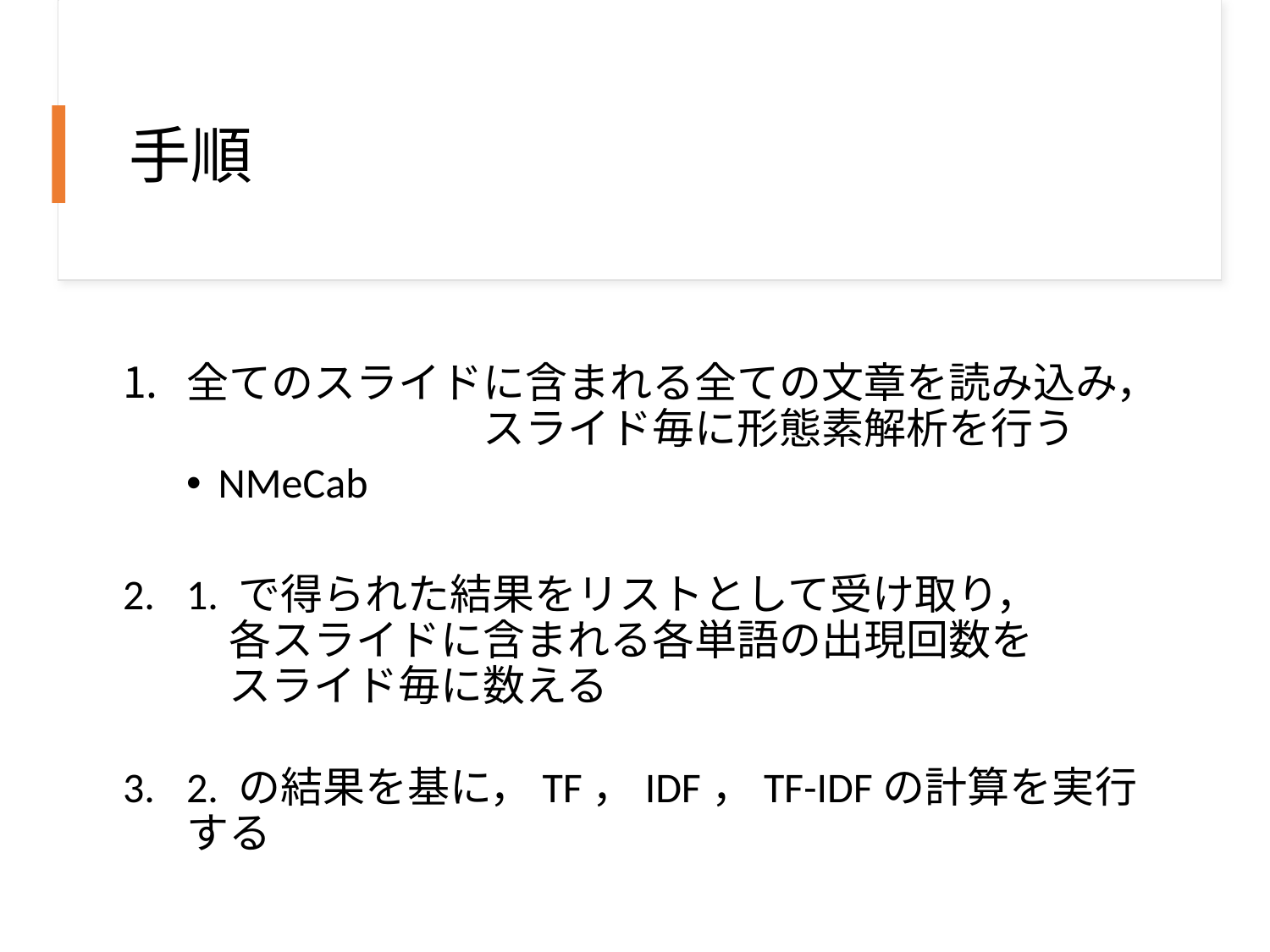

# 手順

全てのスライドに含まれる全ての文章を読み込み，　　　　　　　スライド毎に形態素解析を行う
NMeCab

1. で得られた結果をリストとして受け取り，　　　各スライドに含まれる各単語の出現回数を　　　スライド毎に数える

2. の結果を基に，TF，IDF，TF-IDFの計算を実行する